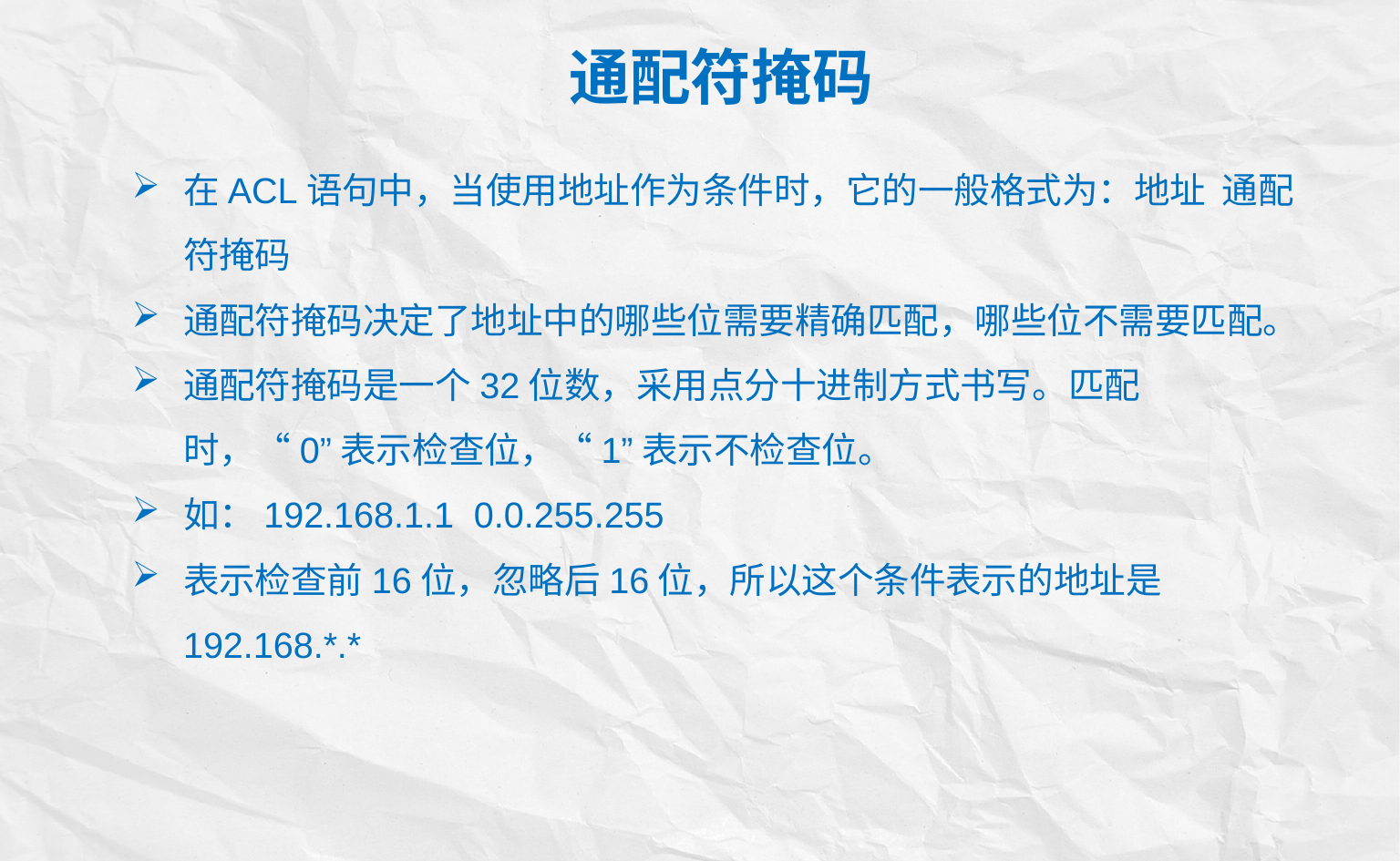

通配符掩码
在ACL语句中，当使用地址作为条件时，它的一般格式为：地址  通配符掩码
通配符掩码决定了地址中的哪些位需要精确匹配，哪些位不需要匹配。
通配符掩码是一个32位数，采用点分十进制方式书写。匹配时，“0”表示检查位，“1”表示不检查位。
如：192.168.1.1  0.0.255.255
表示检查前16位，忽略后16位，所以这个条件表示的地址是192.168.*.*

16